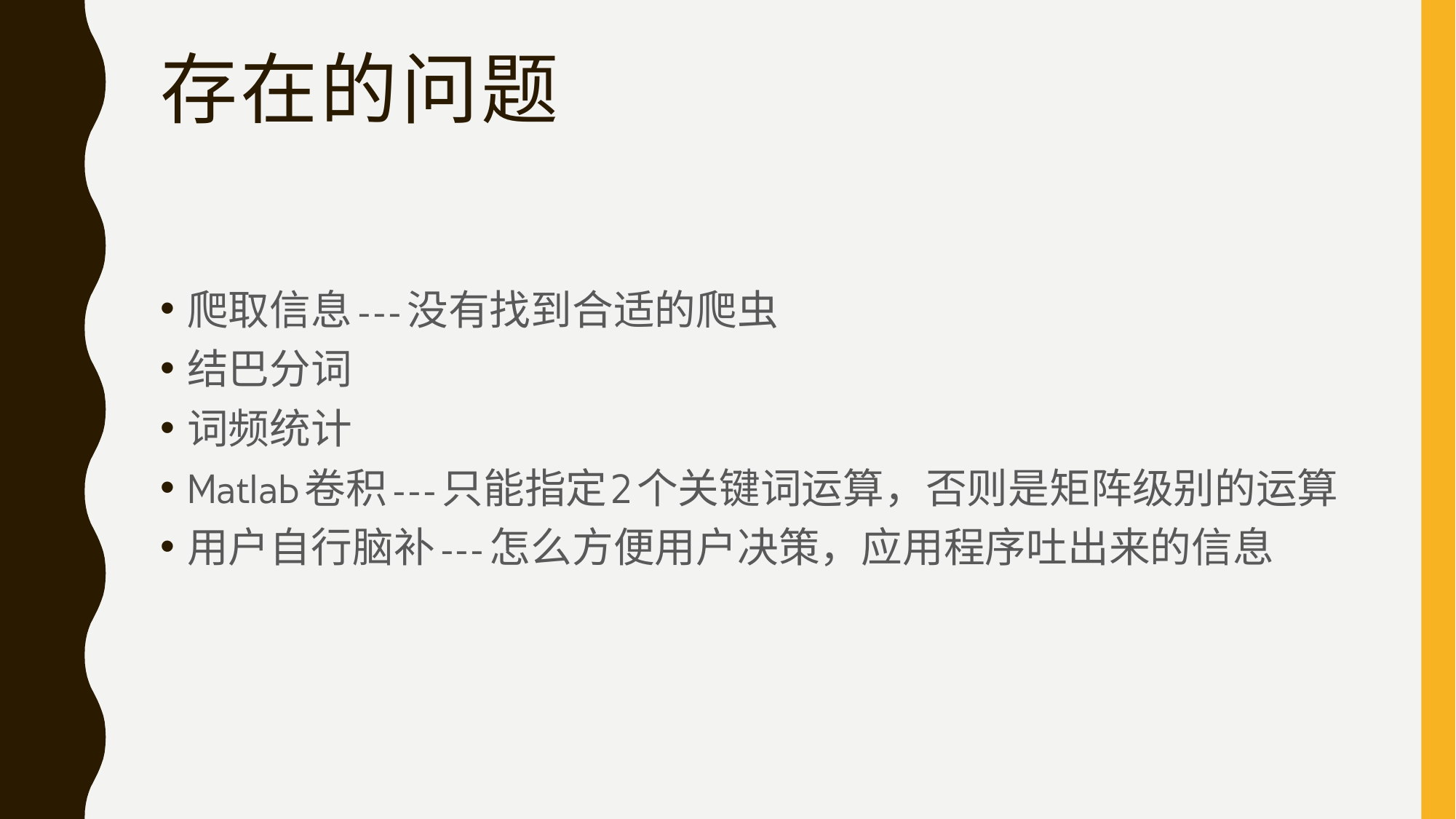

# 存在的问题
爬取信息---没有找到合适的爬虫
结巴分词
词频统计
Matlab卷积---只能指定2个关键词运算，否则是矩阵级别的运算
用户自行脑补---怎么方便用户决策，应用程序吐出来的信息